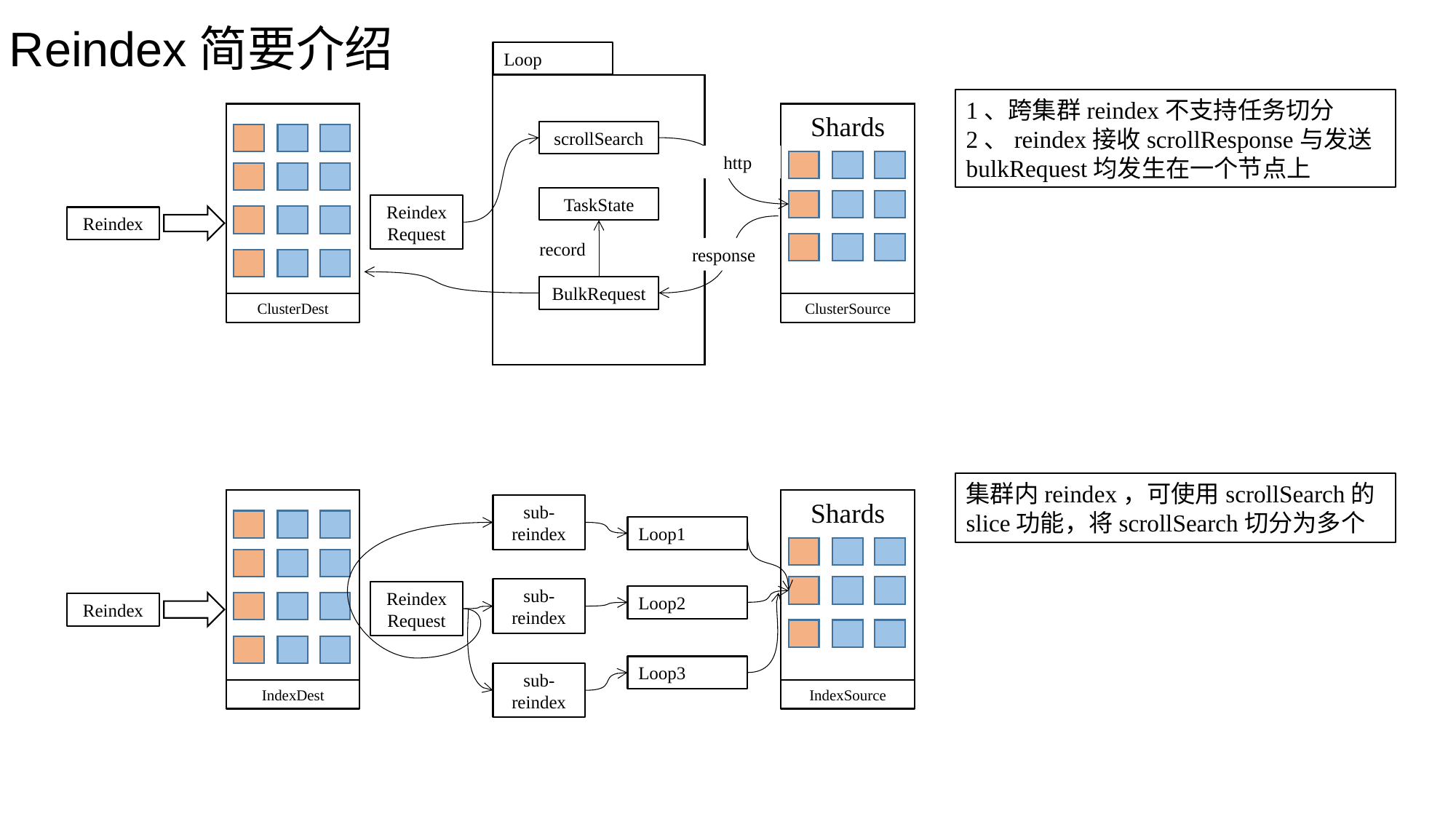

Reindex简要介绍
Loop

1、跨集群reindex不支持任务切分
2、reindex接收scrollResponse与发送bulkRequest均发生在一个节点上

ClusterDest

Shards

ClusterSource
scrollSearch
http
TaskState
ReindexRequest

Reindex
record
response
BulkRequest
集群内reindex，可使用scrollSearch的slice功能，将scrollSearch切分为多个

IndexDest

Shards

IndexSource
sub-reindex
Loop1
sub-reindex
ReindexRequest
Loop2

Reindex
Loop3
sub-reindex